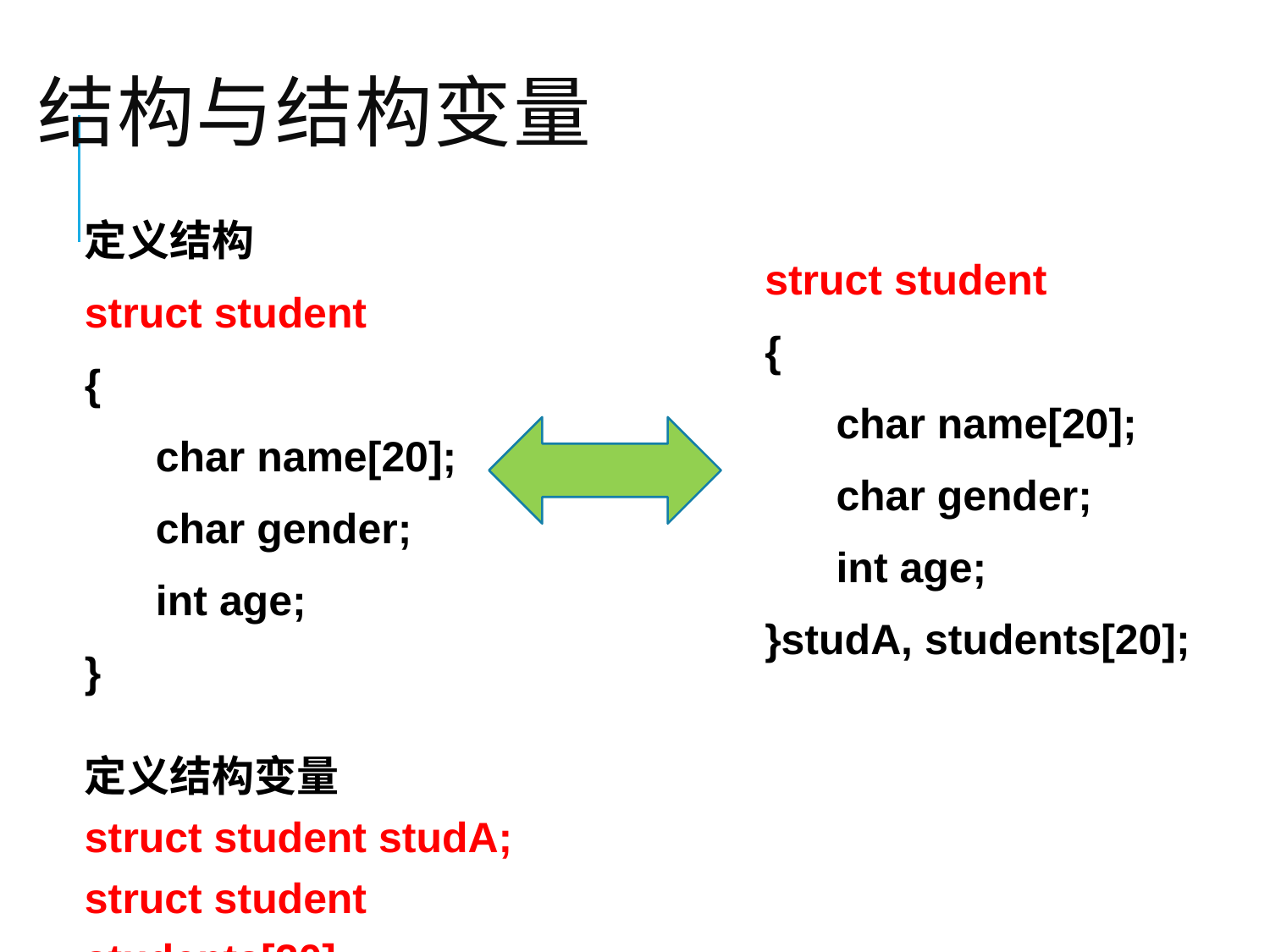

# 结构与结构变量
定义结构
struct student
{
      char name[20];
      char gender;
      int age;
}
struct student
{
      char name[20];
      char gender;
      int age;
}studA, students[20];

定义结构变量
struct student studA;
struct student students[20];